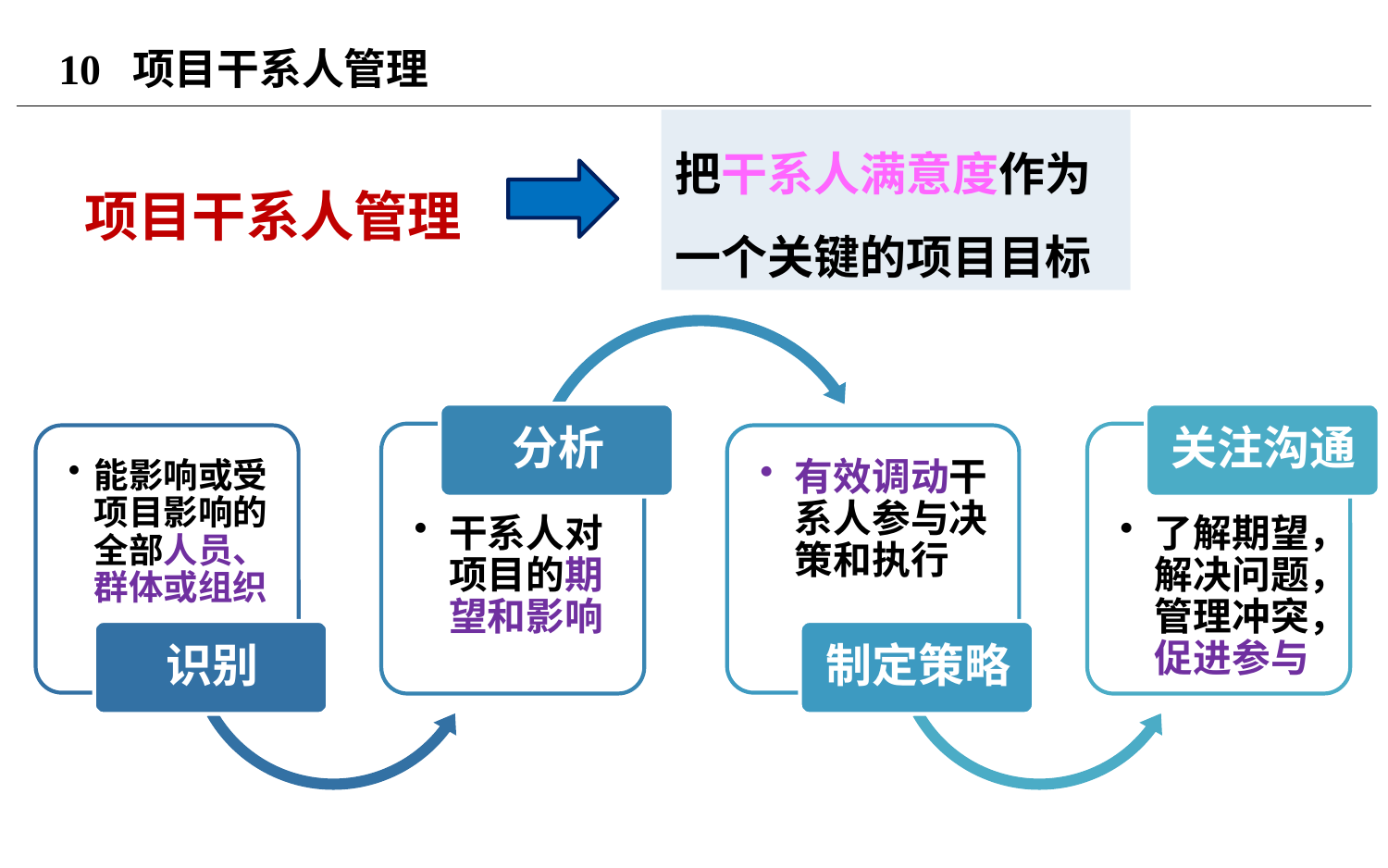

# 10  项目干系人管理
把干系人满意度作为一个关键的项目目标
项目干系人管理

能影响或受项目影响的全部人员、群体或组织
识别
干系人对项目的期望和影响
分析
有效调动干系人参与决策和执行
制定策略
了解期望，解决问题，管理冲突，促进参与
关注沟通